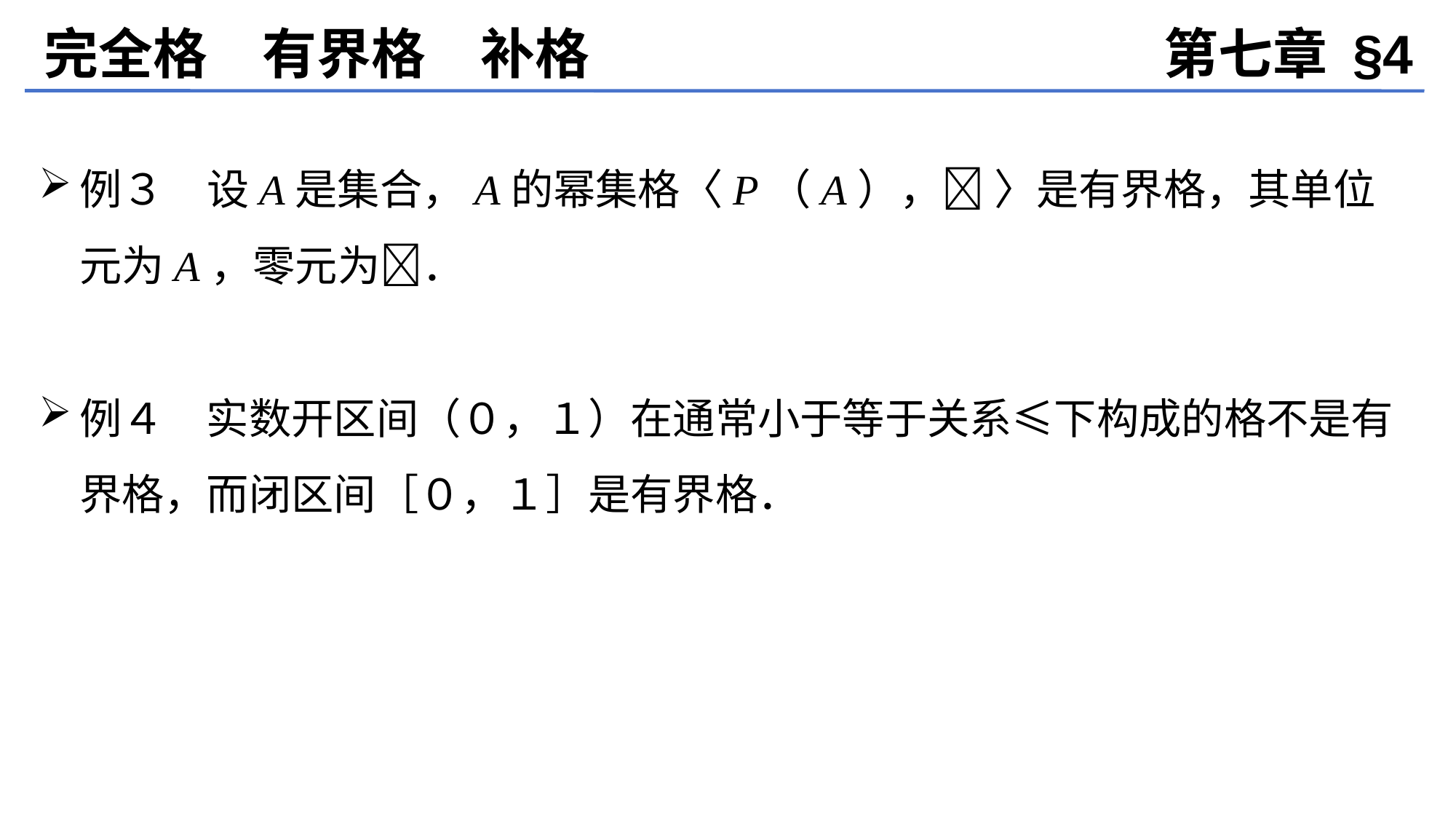

完全格　有界格　补格
第七章 §4
例３　设A是集合，A的幂集格〈P（A），⊆ 〉是有界格，其单位元为A，零元为∅．

例４　实数开区间（０，１）在通常小于等于关系≤下构成的格不是有界格，而闭区间［０，１］是有界格．